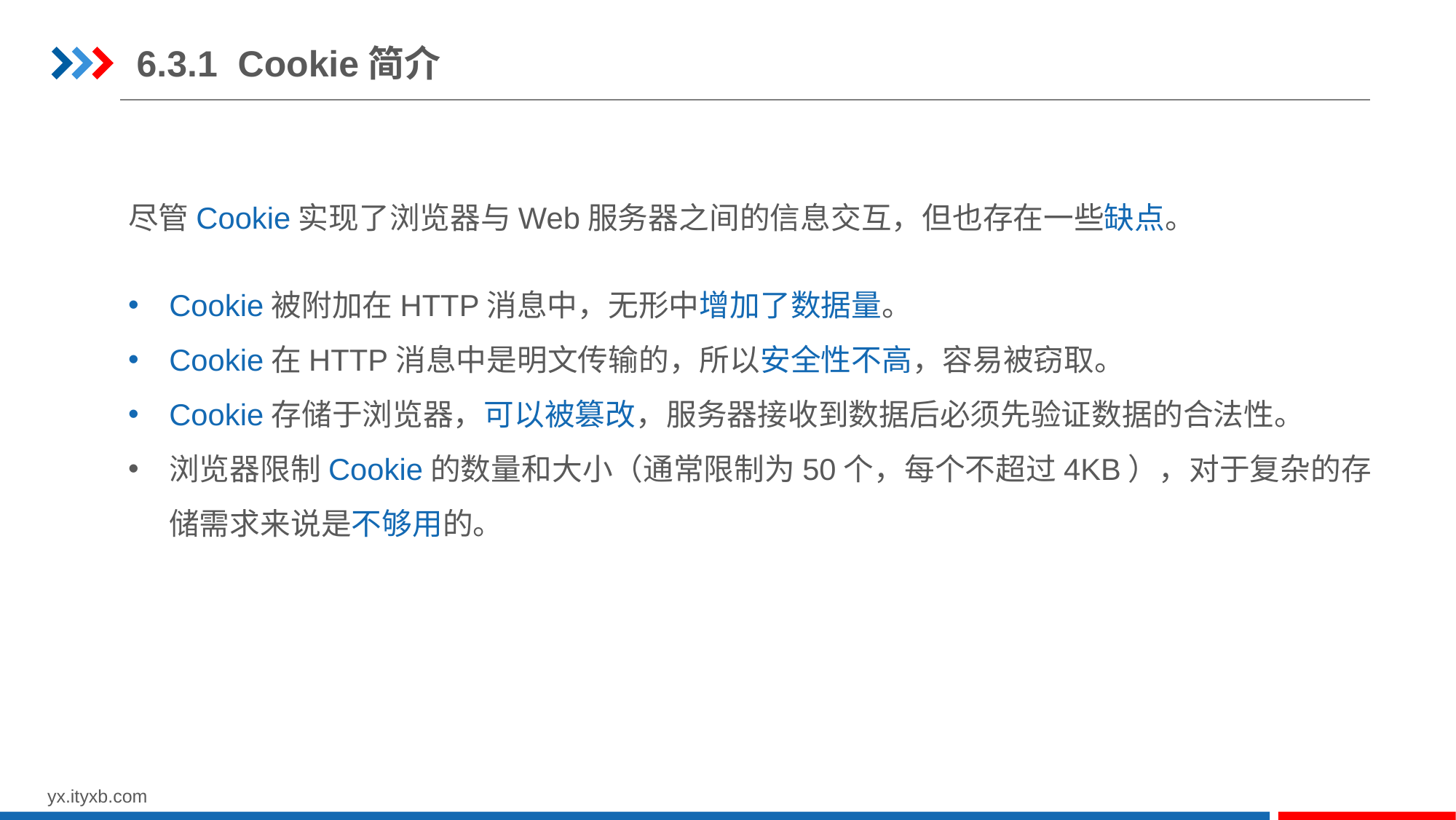

6.3.1  Cookie简介
尽管Cookie实现了浏览器与Web服务器之间的信息交互，但也存在一些缺点。

Cookie被附加在HTTP消息中，无形中增加了数据量。
Cookie在HTTP消息中是明文传输的，所以安全性不高，容易被窃取。
Cookie存储于浏览器，可以被篡改，服务器接收到数据后必须先验证数据的合法性。
浏览器限制Cookie的数量和大小（通常限制为50个，每个不超过4KB），对于复杂的存储需求来说是不够用的。